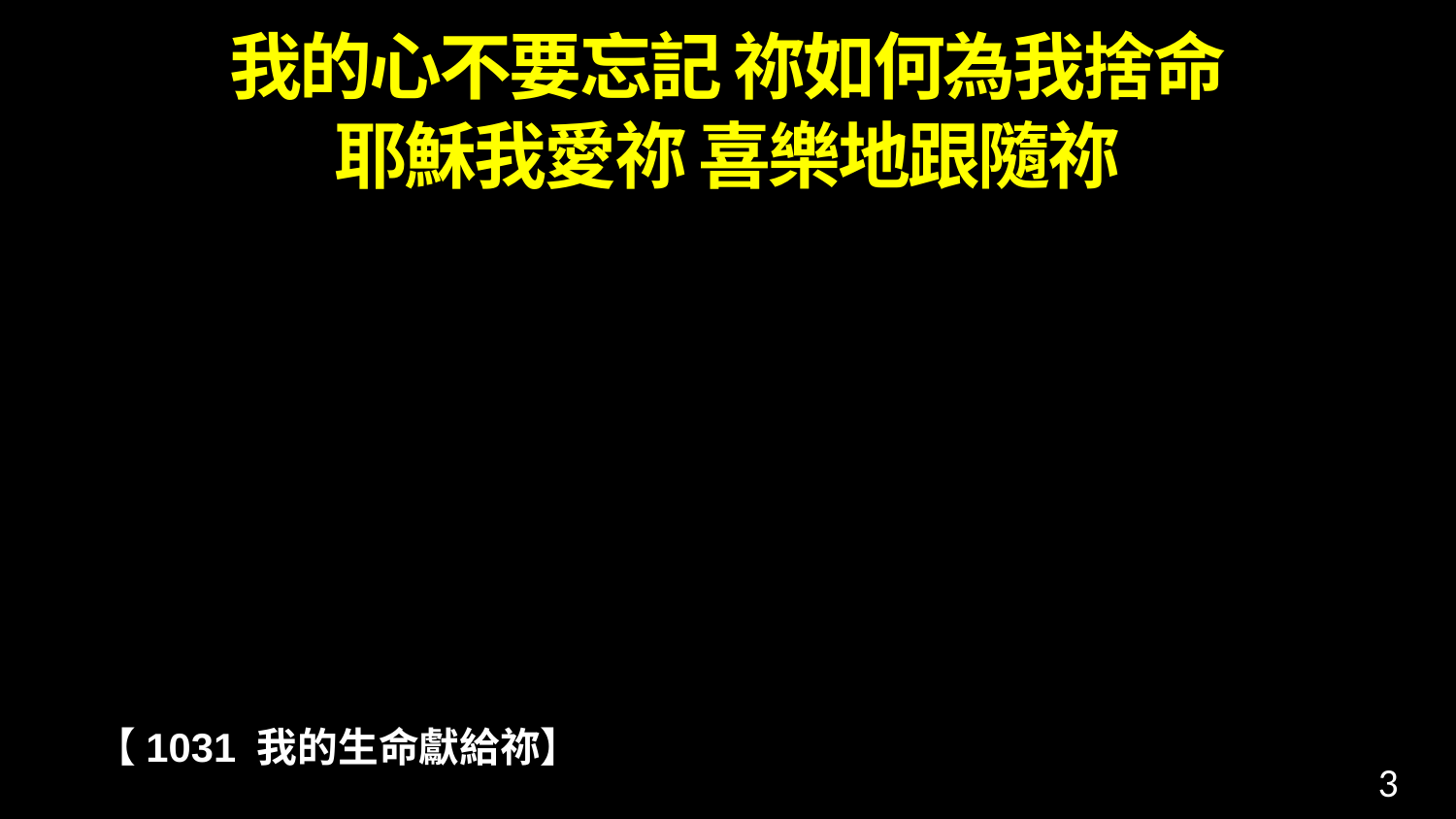

# 我的心不要忘記 祢如何為我捨命 耶穌我愛祢 喜樂地跟隨祢
【1031 我的生命獻給祢】
3